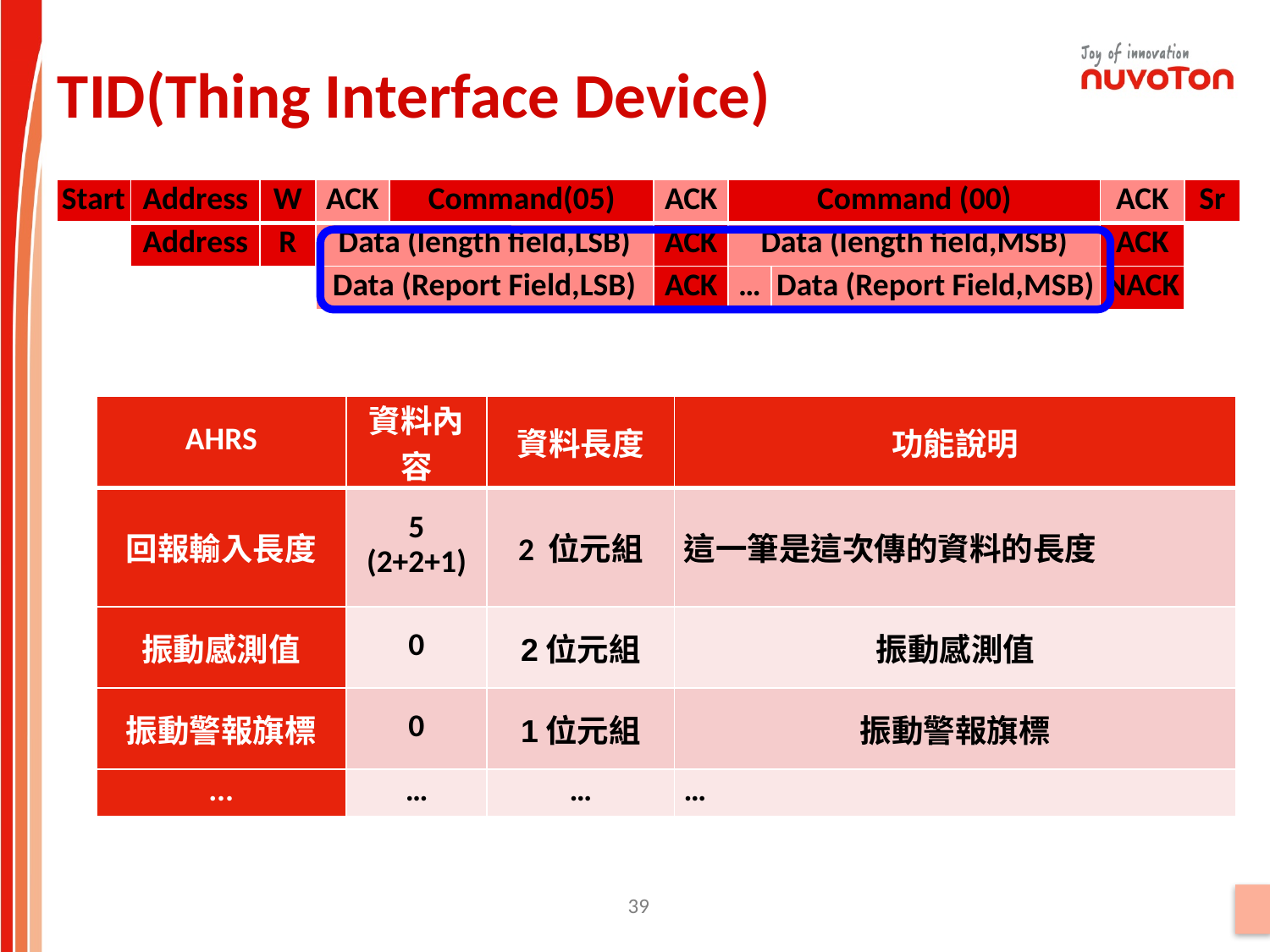

TID(Thing Interface Device)
| Start | Address | W | ACK | Command(05) | ACK | Command (00) |  | ACK | Sr |
| --- | --- | --- | --- | --- | --- | --- | --- | --- | --- |
|  | Address | R | Data (length field,LSB) |  | ACK | Data (length field,MSB) |  | ACK |  |
|  |  |  | Data (Report Field,LSB) |  | ACK | … | Data (Report Field,MSB) | NACK |  |

| AHRS | 資料內容 | 資料長度 | 功能說明 |
| --- | --- | --- | --- |
| 回報輸入長度 | 5 (2+2+1) | 2 位元組 | 這一筆是這次傳的資料的長度 |
| 振動感測值 | 0 | 2位元組 | 振動感測值 |
| 振動警報旗標 | 0 | 1位元組 | 振動警報旗標 |
| ... | … | … | … |
39